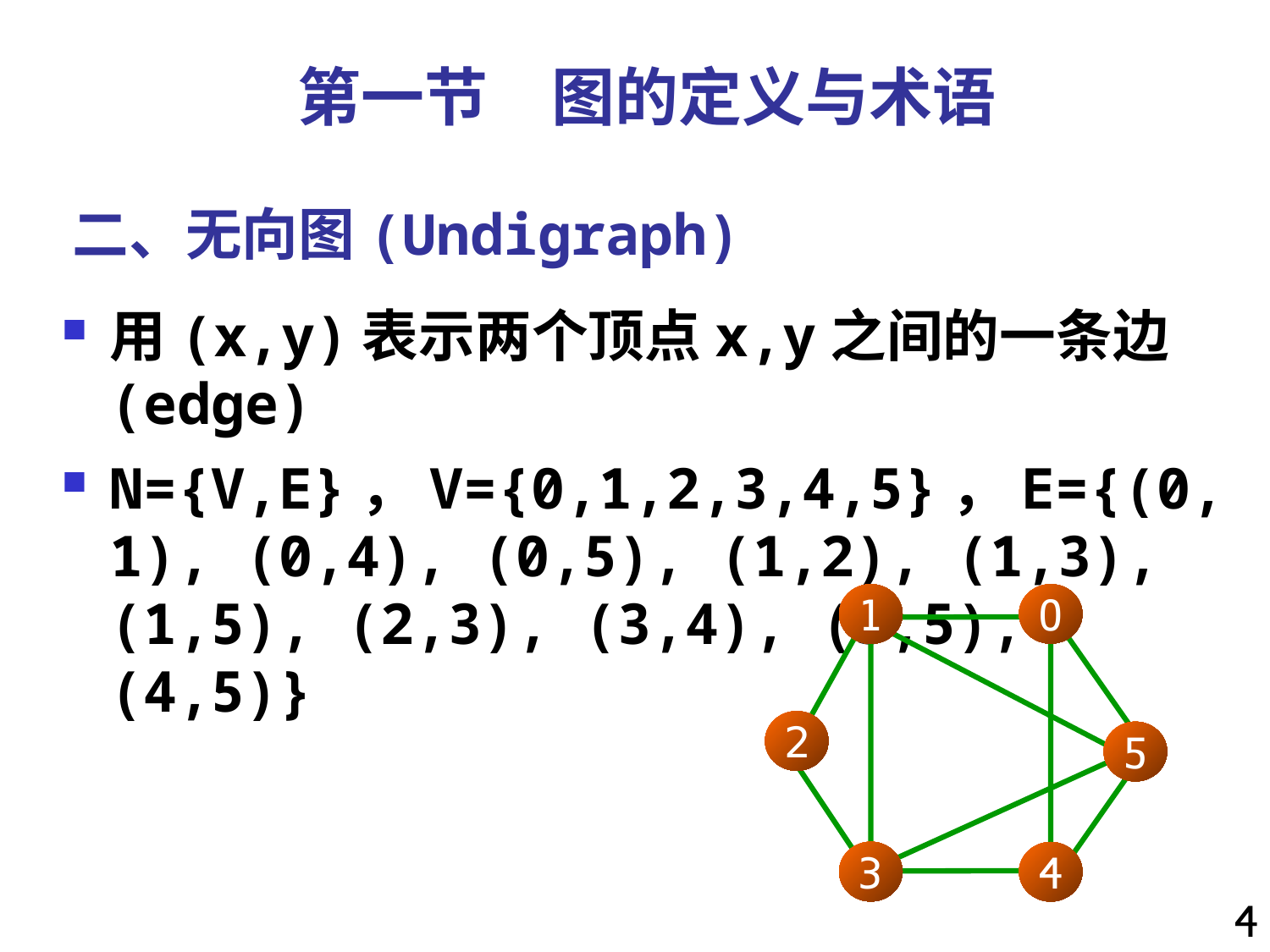

第一节　图的定义与术语
# 二、无向图(Undigraph)
用(x,y)表示两个顶点x,y之间的一条边(edge)
N={V,E}，V={0,1,2,3,4,5}，E={(0,1), (0,4), (0,5), (1,2), (1,3), (1,5), (2,3), (3,4), (3,5), (4,5)}
1
0
2
5
3
4

4